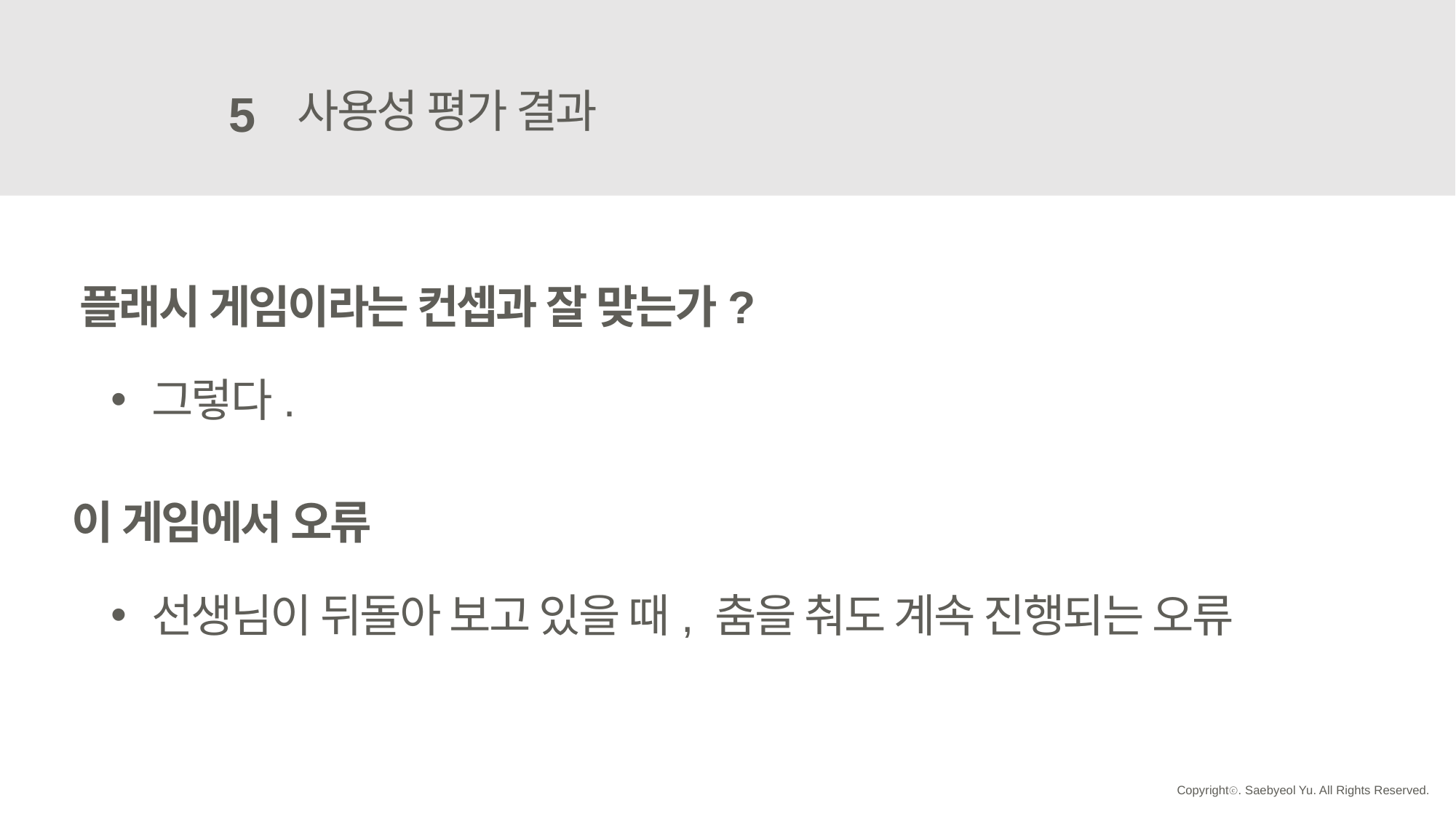

사용성 평가 결과
5
플래시 게임이라는 컨셉과 잘 맞는가?
그렇다.
이 게임에서 오류
선생님이 뒤돌아 보고 있을 때, 춤을 춰도 계속 진행되는 오류